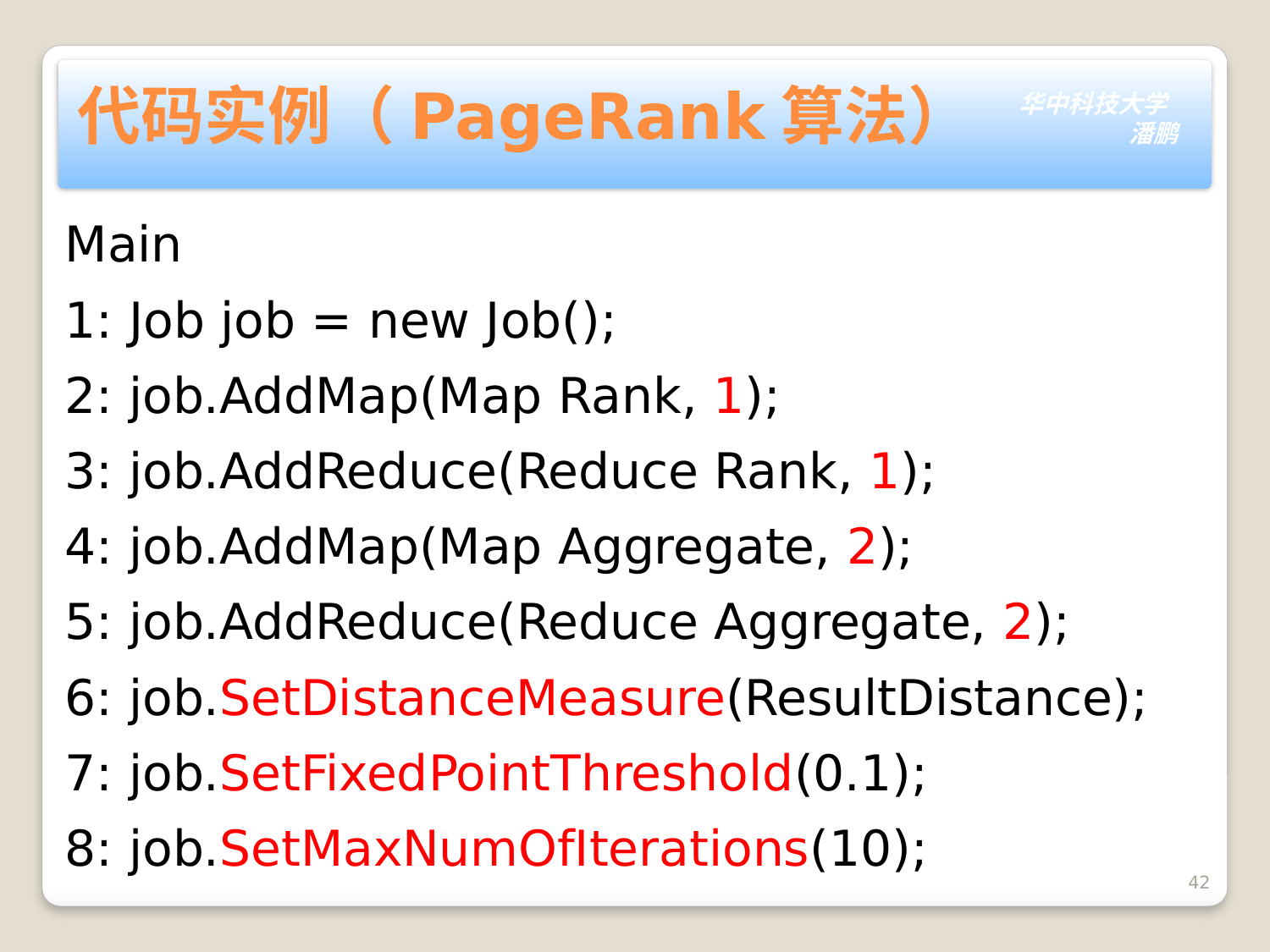

# 代码实例（PageRank算法）
Main
1: Job job = new Job();
2: job.AddMap(Map Rank, 1);
3: job.AddReduce(Reduce Rank, 1);
4: job.AddMap(Map Aggregate, 2);
5: job.AddReduce(Reduce Aggregate, 2);
6: job.SetDistanceMeasure(ResultDistance);
7: job.SetFixedPointThreshold(0.1);
8: job.SetMaxNumOfIterations(10);
42